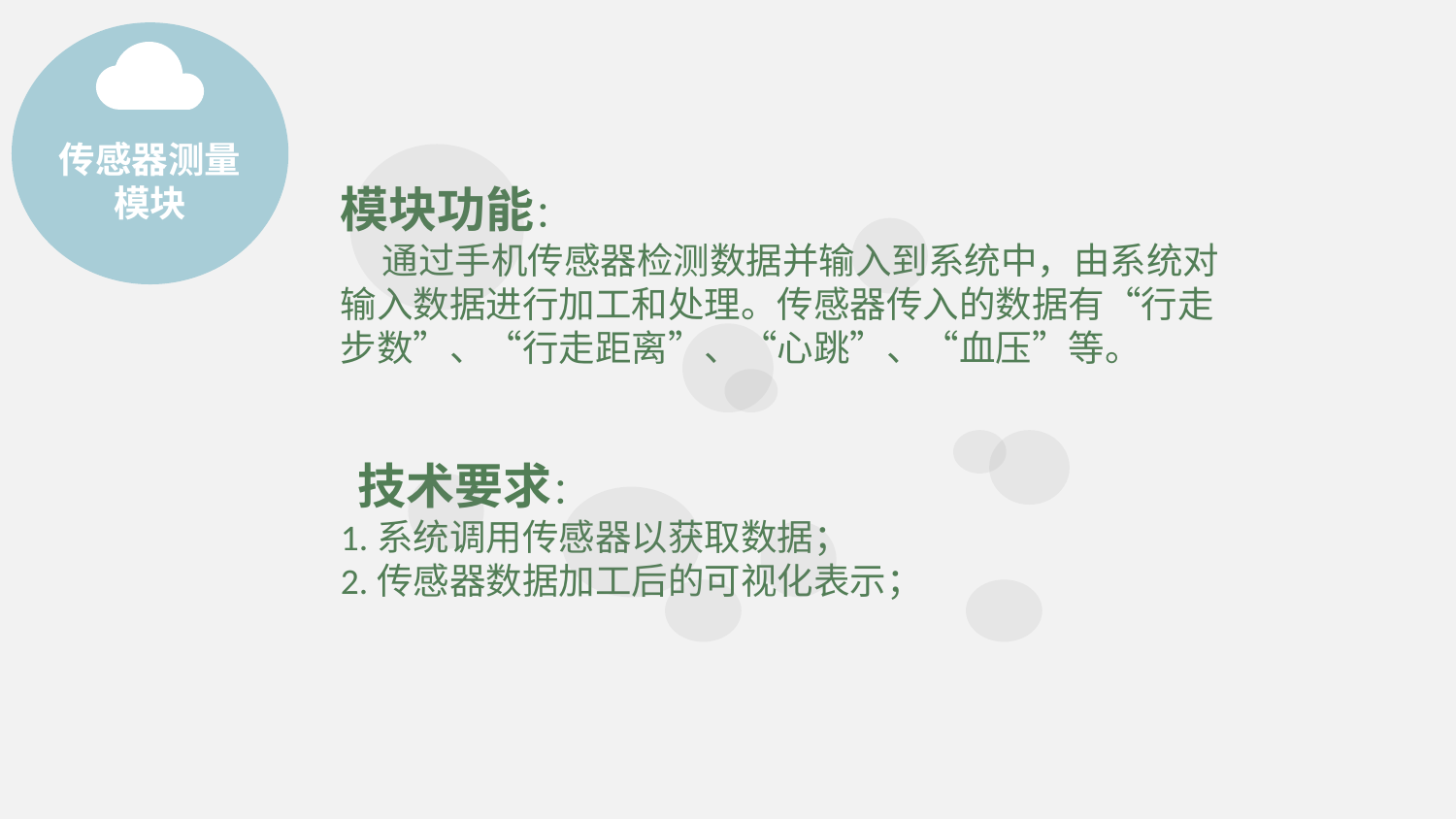

传感器测量
模块

模块功能：
    通过手机传感器检测数据并输入到系统中，由系统对输入数据进行加工和处理。传感器传入的数据有“行走步数”、“行走距离”、“心跳”、“血压”等。

 技术要求：
1.系统调用传感器以获取数据；
2.传感器数据加工后的可视化表示；